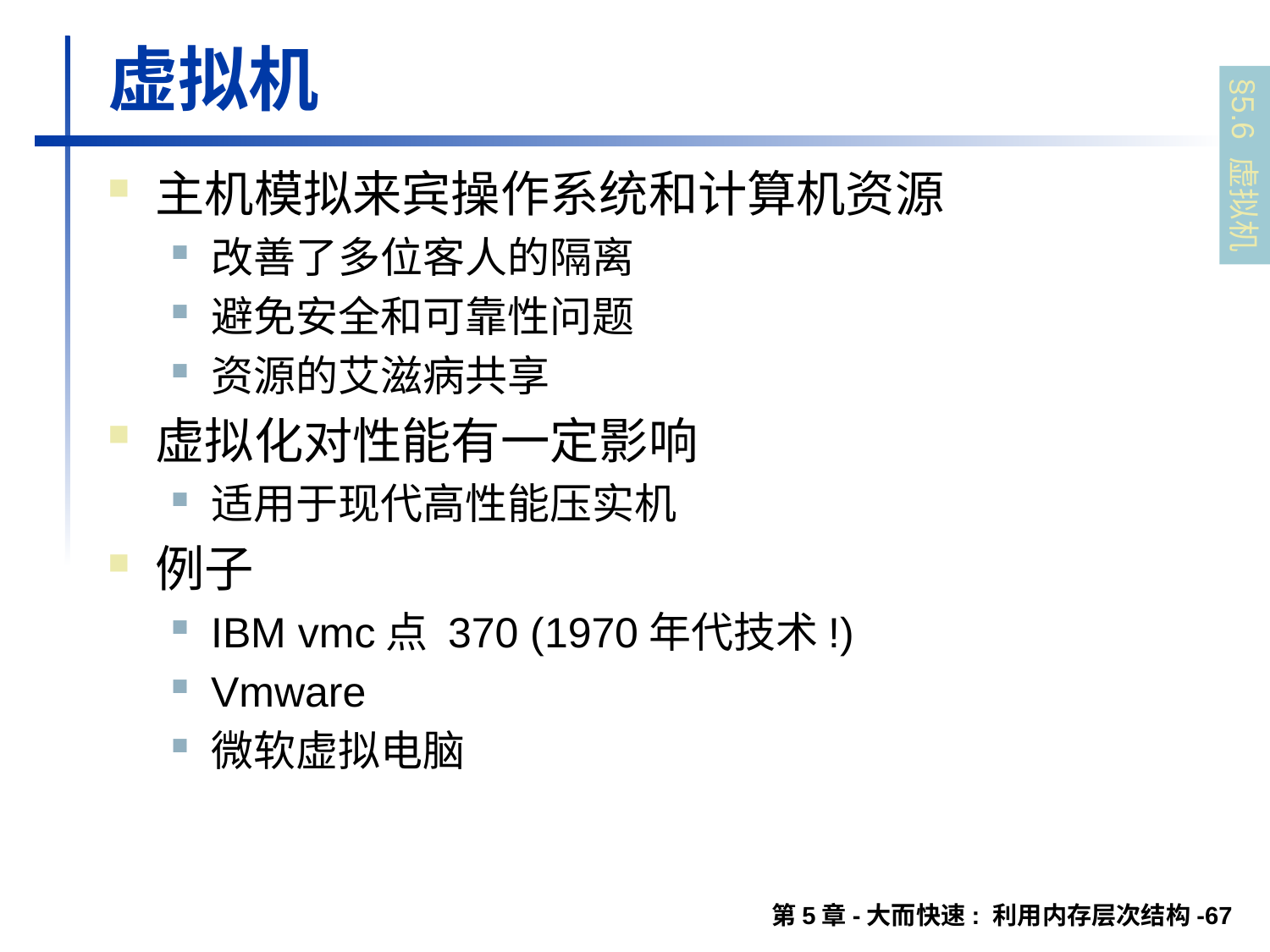

# 虚拟机
§5.6 虚拟机
主机模拟来宾操作系统和计算机资源
改善了多位客人的隔离
避免安全和可靠性问题
资源的艾滋病共享
虚拟化对性能有一定影响
适用于现代高性能压实机
例子
IBM vmc点 370 (1970年代技术!)
Vmware
微软虚拟电脑
第5章-大而快速: 利用内存层次结构-67